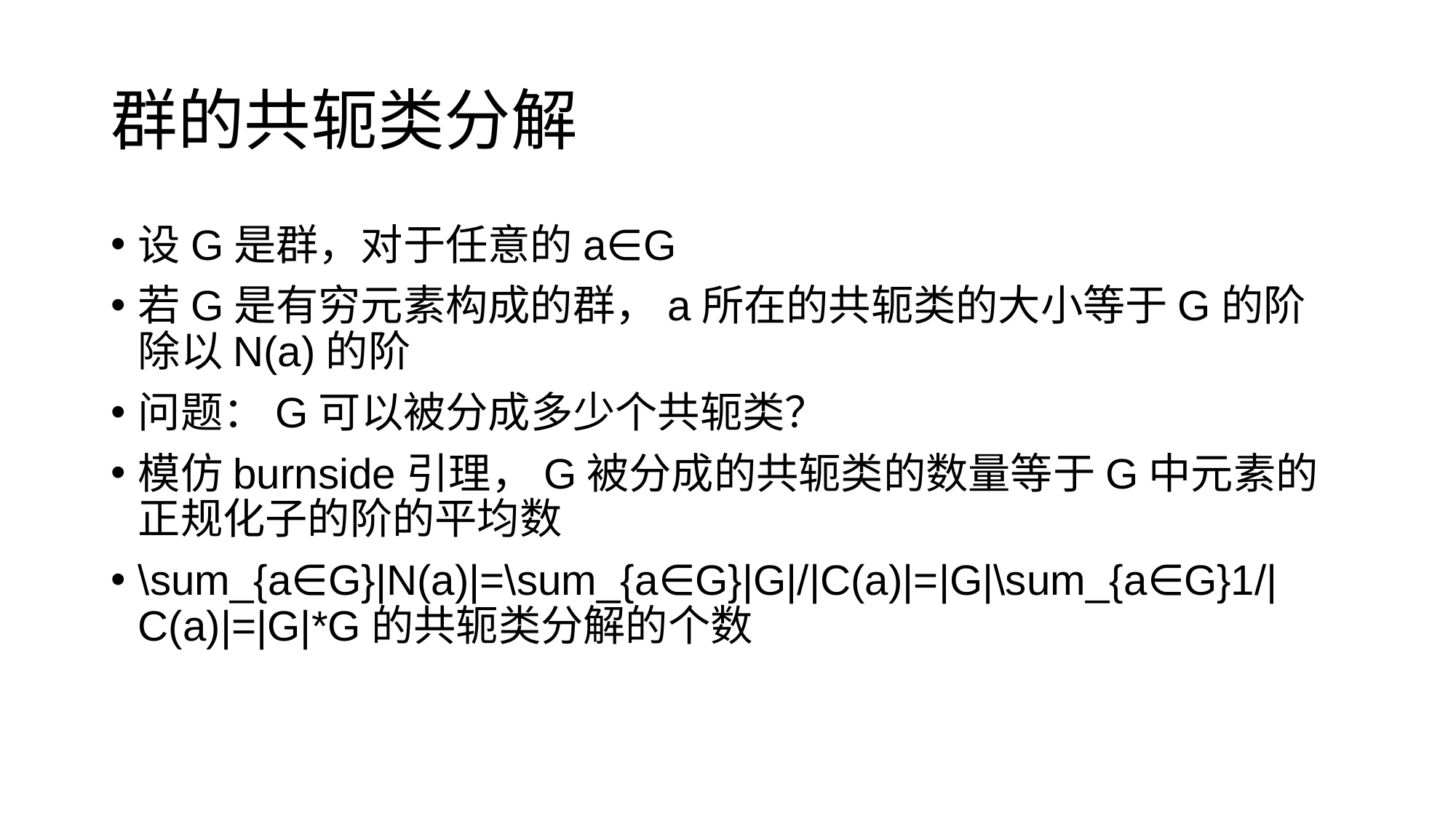

# 群的共轭类分解
设G是群，对于任意的a∈G
若G是有穷元素构成的群，a所在的共轭类的大小等于G的阶除以N(a)的阶
问题：G可以被分成多少个共轭类？
模仿burnside引理，G被分成的共轭类的数量等于G中元素的正规化子的阶的平均数
\sum_{a∈G}|N(a)|=\sum_{a∈G}|G|/|C(a)|=|G|\sum_{a∈G}1/|C(a)|=|G|*G的共轭类分解的个数